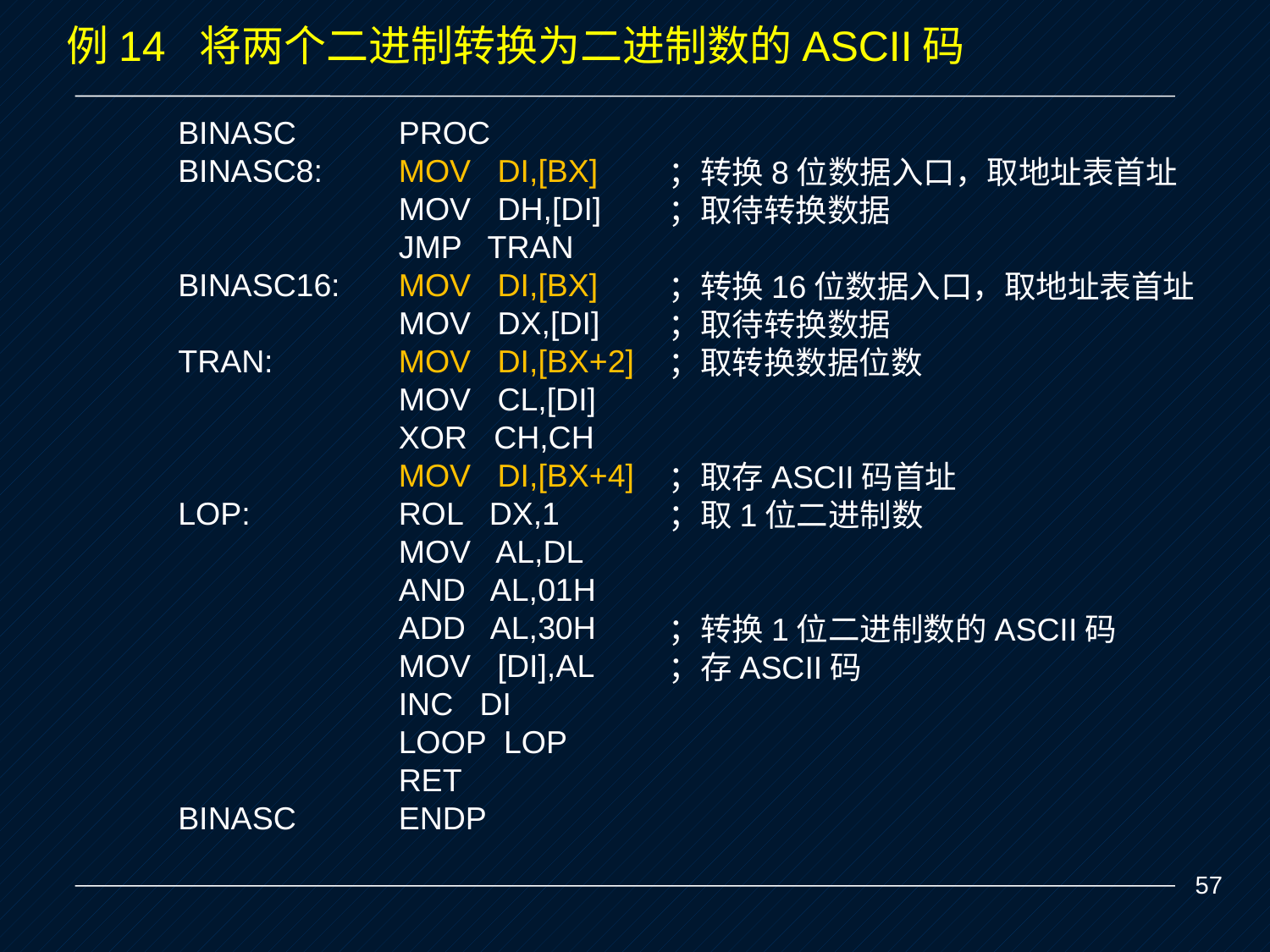

例14  将两个二进制转换为二进制数的ASCII码

BINASC
BINASC8:

BINASC16:

TRAN:

LOP:

BINASC
PROC
MOV   DI,[BX]
MOV   DH,[DI]
JMP   TRAN
MOV   DI,[BX]
MOV   DX,[DI]
MOV   DI,[BX+2]
MOV   CL,[DI]
XOR   CH,CH
MOV   DI,[BX+4]
ROL   DX,1
MOV   AL,DL
AND   AL,01H
ADD   AL,30H
MOV   [DI],AL
INC   DI
LOOP  LOP
RET
ENDP
；转换8位数据入口，取地址表首址
；取待转换数据

；转换16位数据入口，取地址表首址
；取待转换数据
；取转换数据位数

；取存ASCII码首址
；取1位二进制数

；转换1位二进制数的ASCII码
；存ASCII码
57